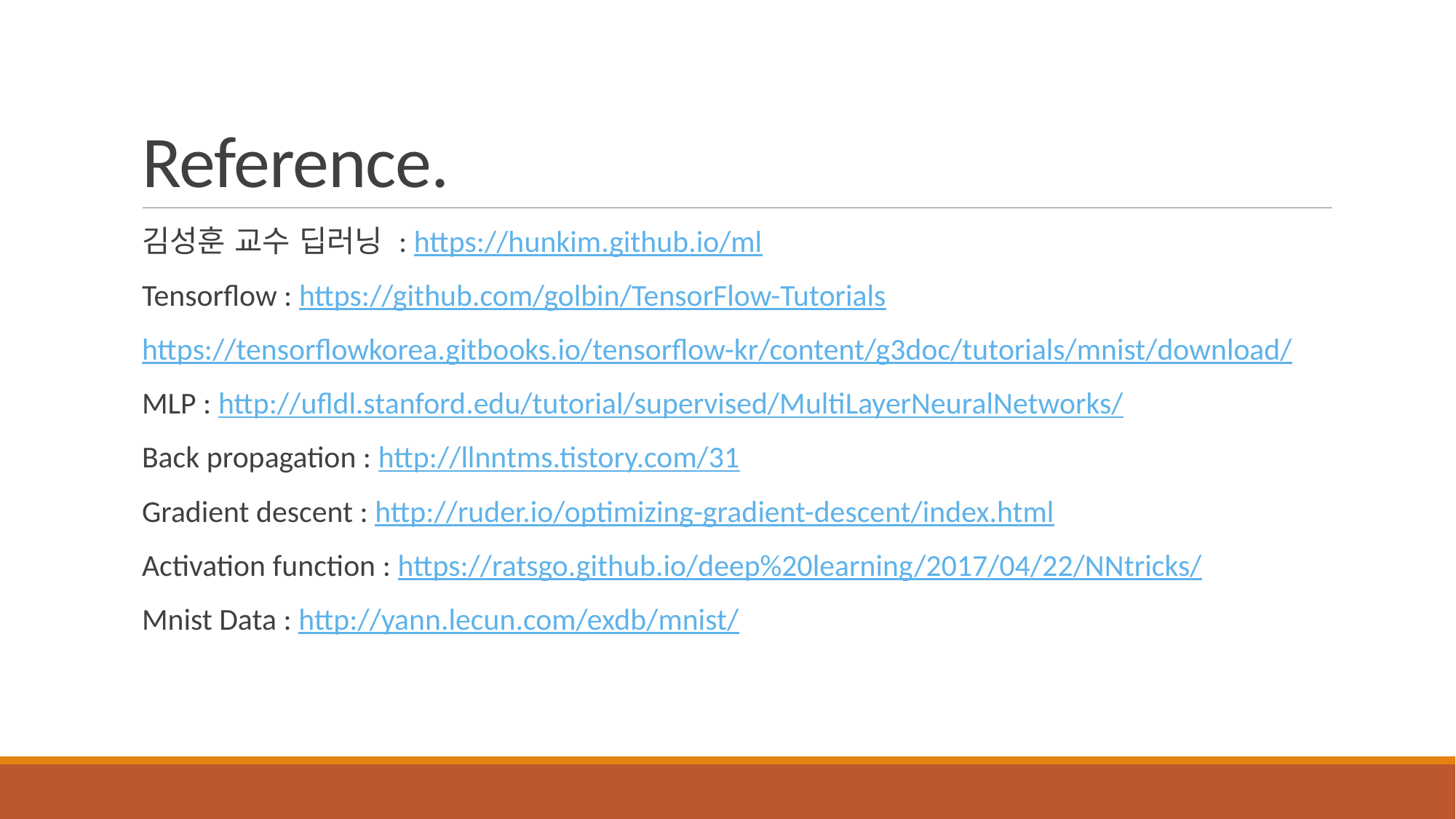

# Reference.
김성훈 교수 딥러닝 : https://hunkim.github.io/ml
Tensorflow : https://github.com/golbin/TensorFlow-Tutorials
https://tensorflowkorea.gitbooks.io/tensorflow-kr/content/g3doc/tutorials/mnist/download/
MLP : http://ufldl.stanford.edu/tutorial/supervised/MultiLayerNeuralNetworks/
Back propagation : http://llnntms.tistory.com/31
Gradient descent : http://ruder.io/optimizing-gradient-descent/index.html
Activation function : https://ratsgo.github.io/deep%20learning/2017/04/22/NNtricks/
Mnist Data : http://yann.lecun.com/exdb/mnist/